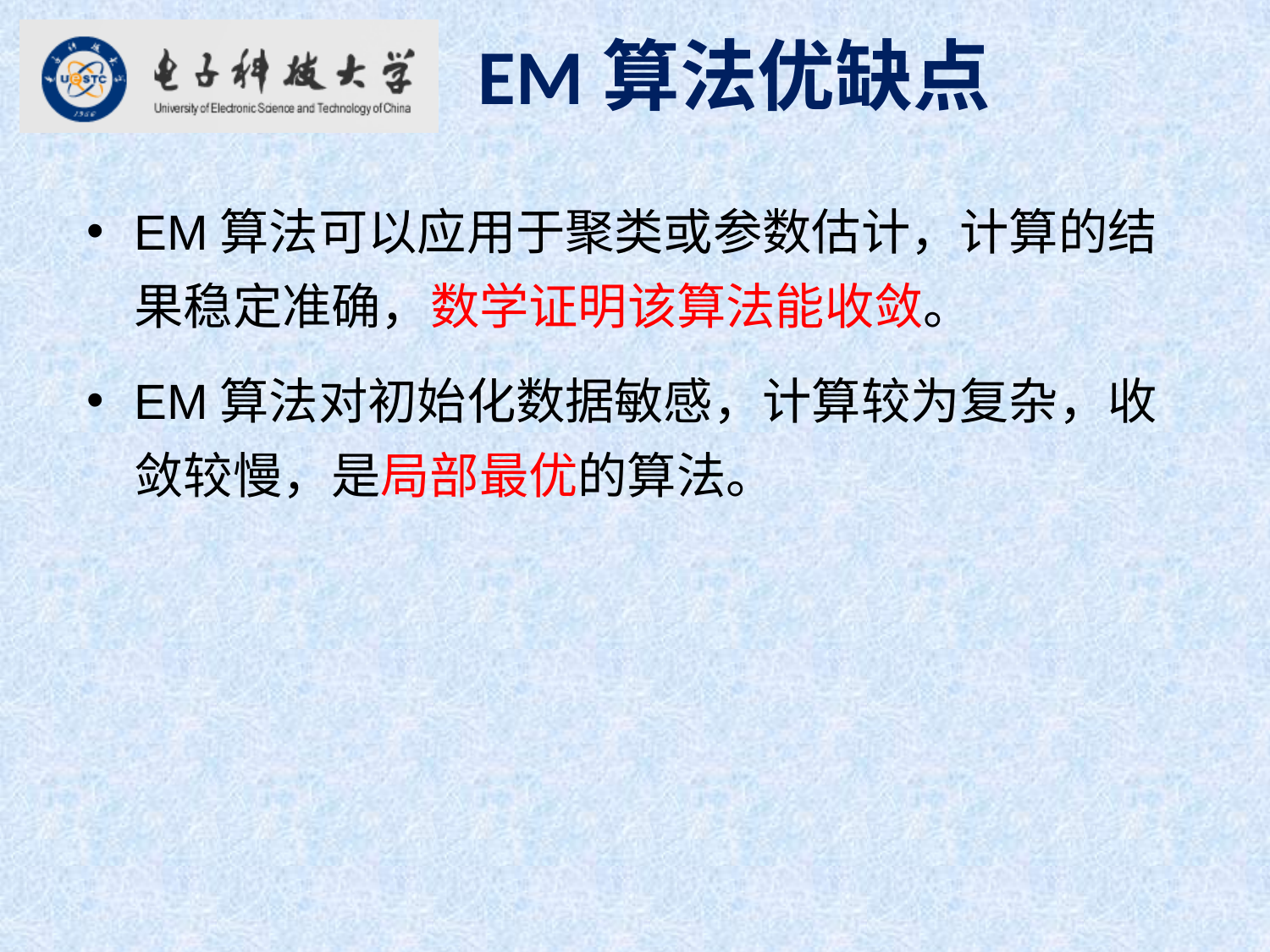

EM算法优缺点
EM算法可以应用于聚类或参数估计，计算的结果稳定准确，数学证明该算法能收敛。
EM算法对初始化数据敏感，计算较为复杂，收敛较慢，是局部最优的算法。